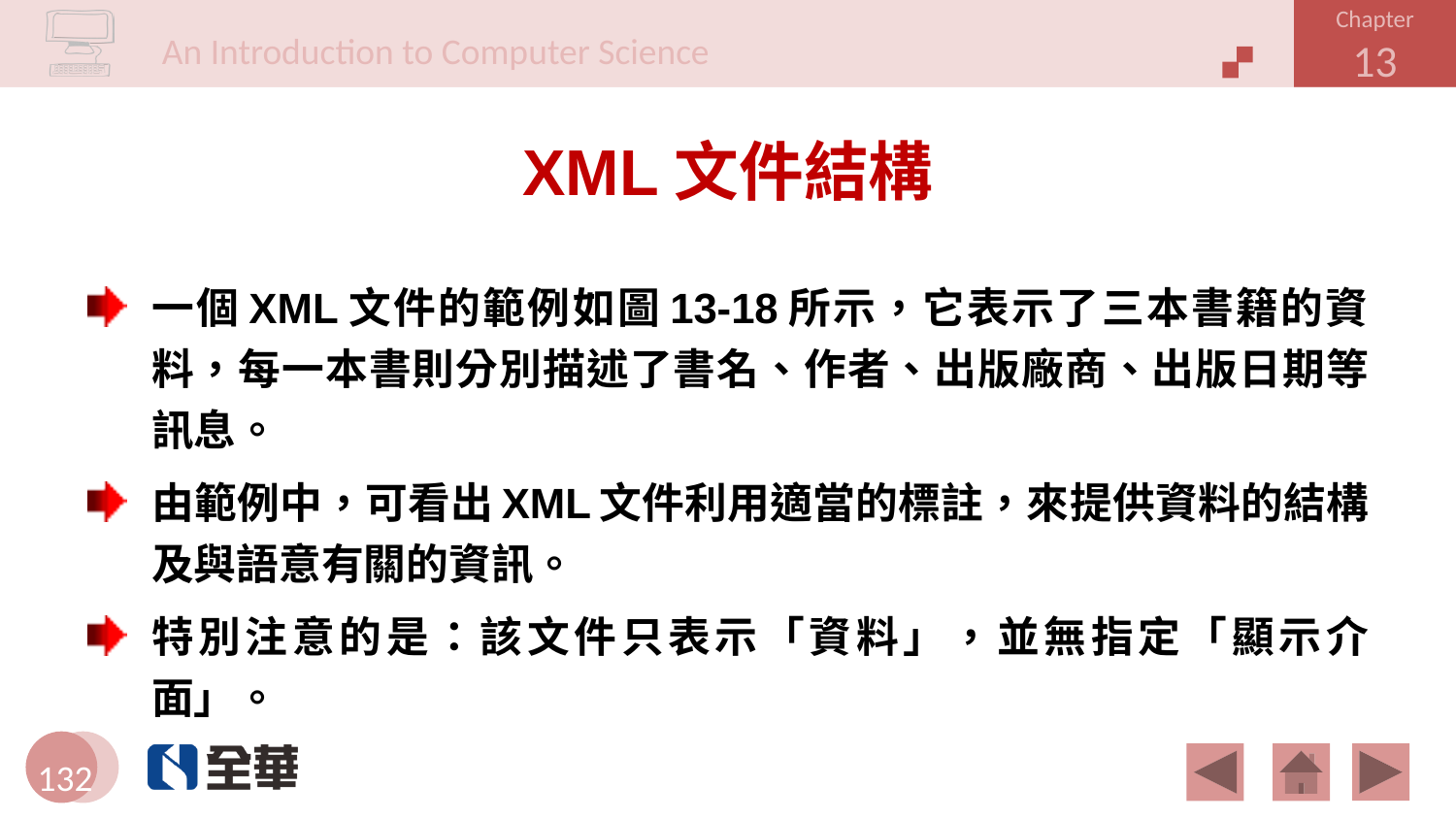

# XML文件結構
一個XML文件的範例如圖13-18所示，它表示了三本書籍的資料，每一本書則分別描述了書名、作者、出版廠商、出版日期等訊息。
由範例中，可看出XML文件利用適當的標註，來提供資料的結構及與語意有關的資訊。
特別注意的是：該文件只表示「資料」，並無指定「顯示介面」。